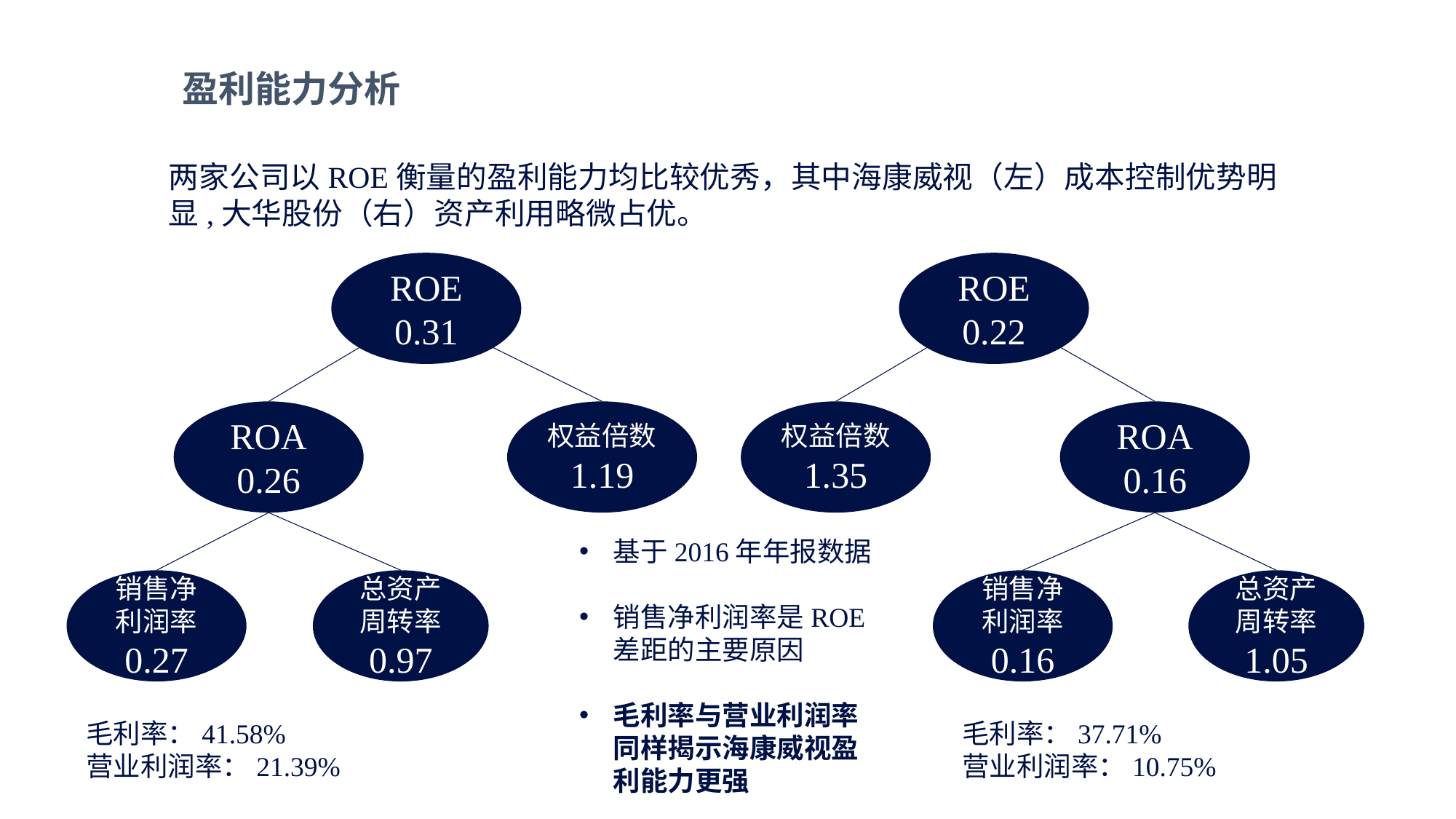

盈利能力分析
两家公司以ROE衡量的盈利能力均比较优秀，其中海康威视（左）成本控制优势明显,大华股份（右）资产利用略微占优。
ROE
0.31
ROE
0.22
ROA
0.16
权益倍数
1.35
ROA
0.26
权益倍数
1.19
基于2016年年报数据

销售净利润率是ROE差距的主要原因

毛利率与营业利润率同样揭示海康威视盈利能力更强
销售净利润率
0.16
销售净利润率
0.27
总资产周转率
0.97
总资产周转率
1.05
毛利率：37.71%
营业利润率：10.75%
毛利率：41.58%
营业利润率：21.39%